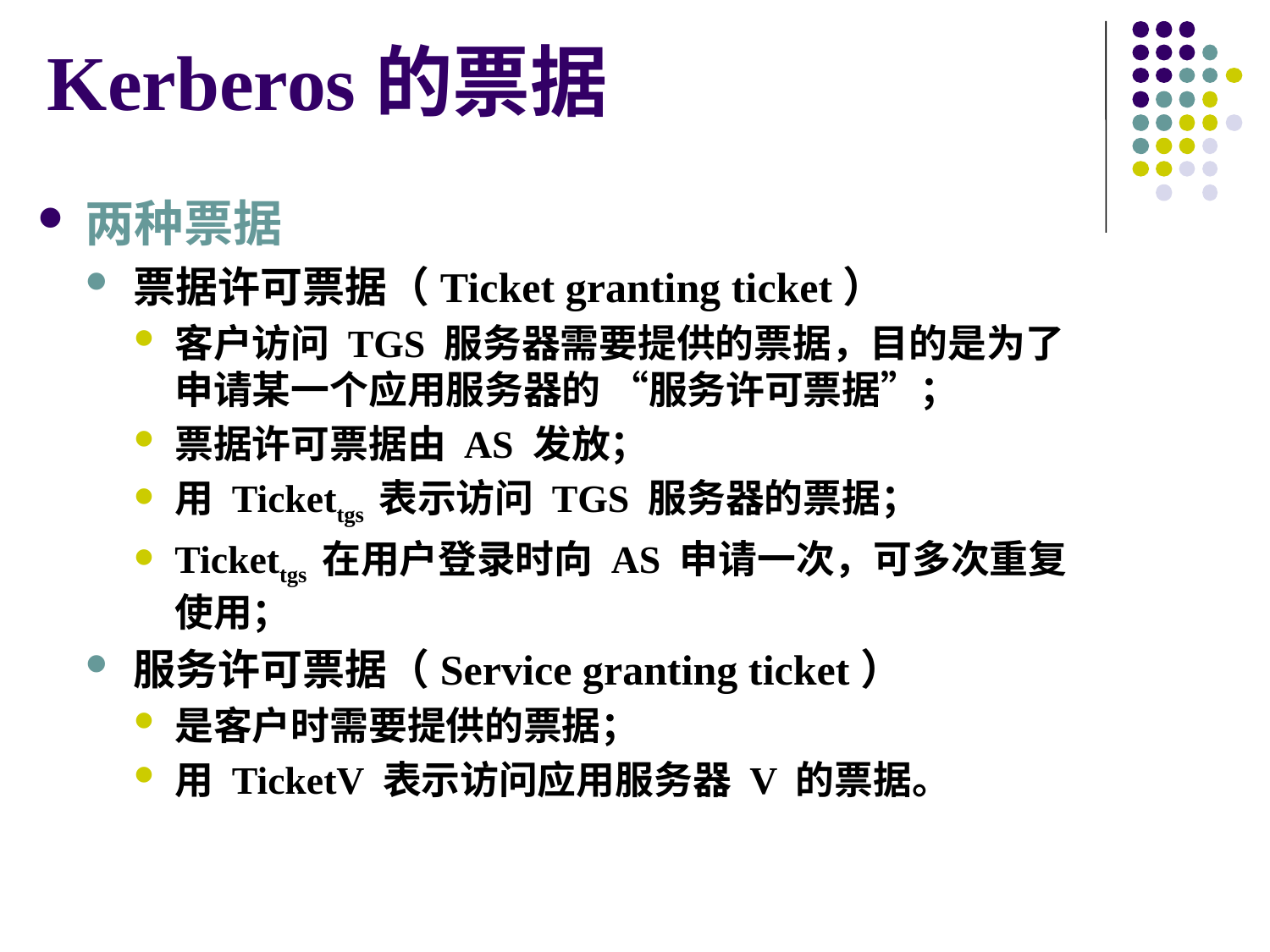

# Kerberos的票据
两种票据
票据许可票据（Ticket granting ticket）
客户访问 TGS 服务器需要提供的票据，目的是为了申请某一个应用服务器的 “服务许可票据”；
票据许可票据由 AS 发放；
用 Tickettgs 表示访问 TGS 服务器的票据；
Tickettgs 在用户登录时向 AS 申请一次，可多次重复使用；
服务许可票据（Service granting ticket）
是客户时需要提供的票据；
用 TicketV 表示访问应用服务器 V 的票据。